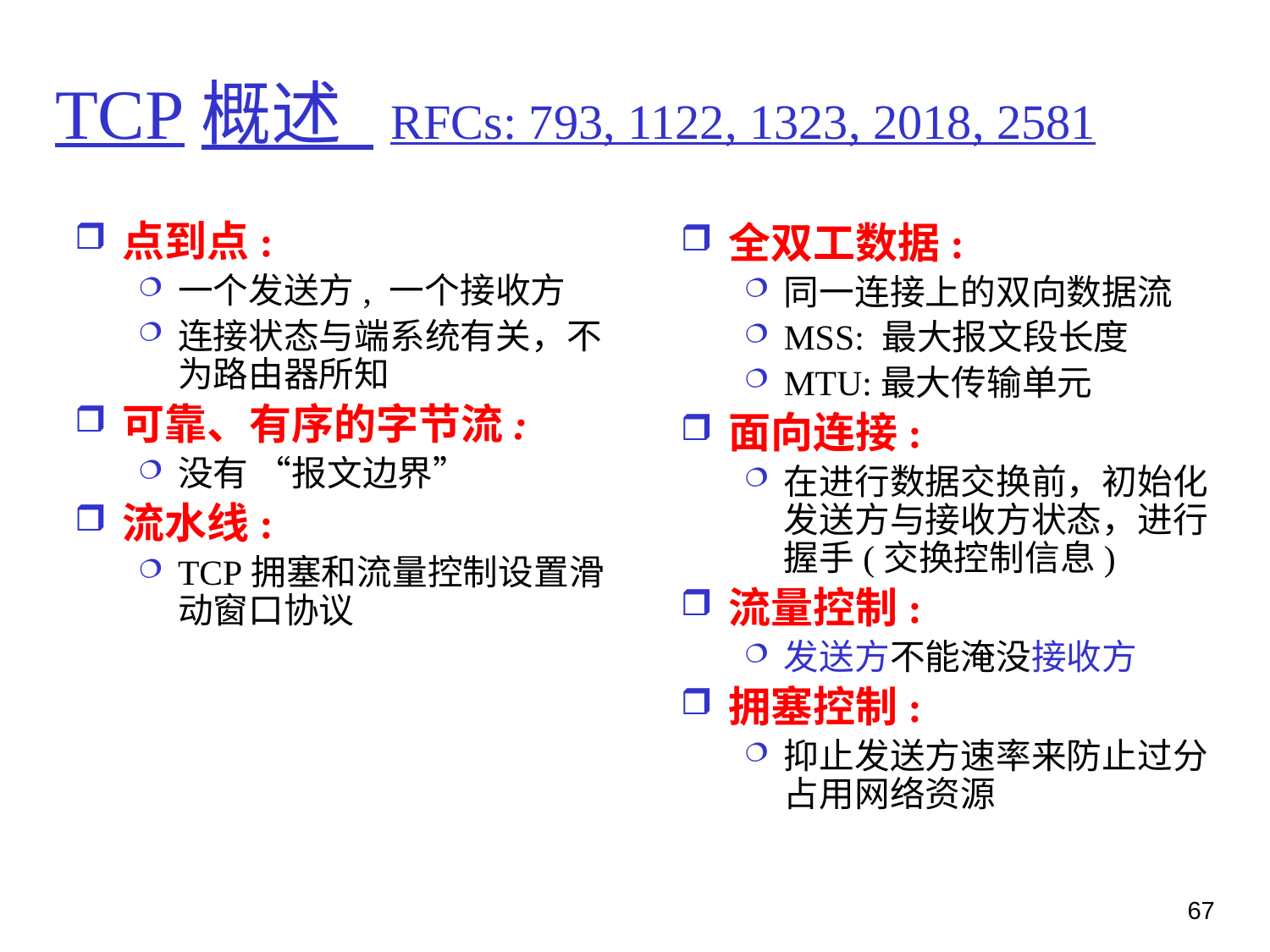

# TCP概述  RFCs: 793, 1122, 1323, 2018, 2581
点到点:
一个发送方, 一个接收方
连接状态与端系统有关，不为路由器所知
可靠、有序的字节流:
没有 “报文边界”
流水线:
TCP拥塞和流量控制设置滑动窗口协议

全双工数据:
同一连接上的双向数据流
MSS: 最大报文段长度
MTU:最大传输单元
面向连接:
在进行数据交换前，初始化发送方与接收方状态，进行握手(交换控制信息)
流量控制:
发送方不能淹没接收方
拥塞控制:
抑止发送方速率来防止过分占用网络资源
67